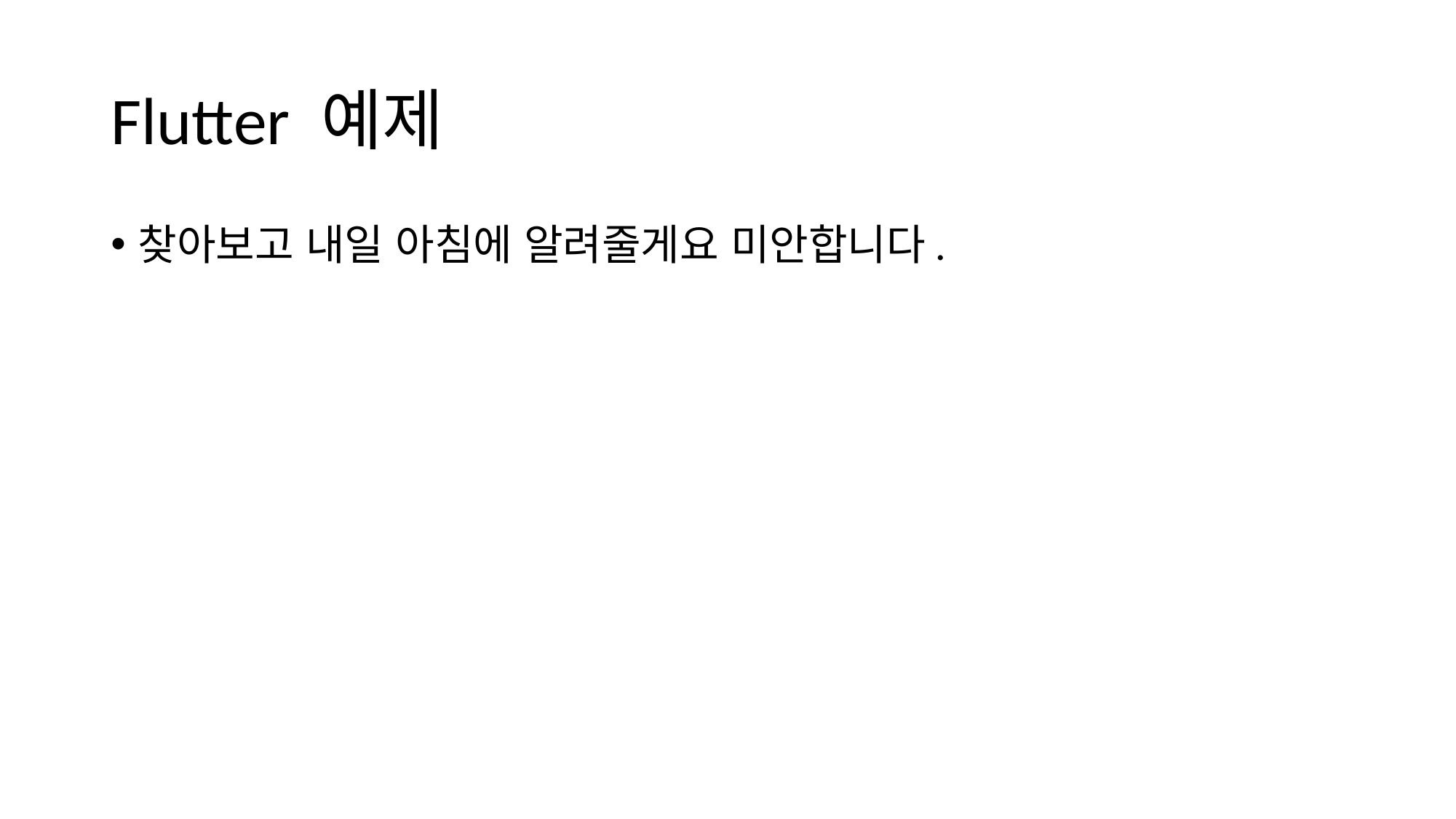

# Flutter 예제
찾아보고 내일 아침에 알려줄게요 미안합니다.